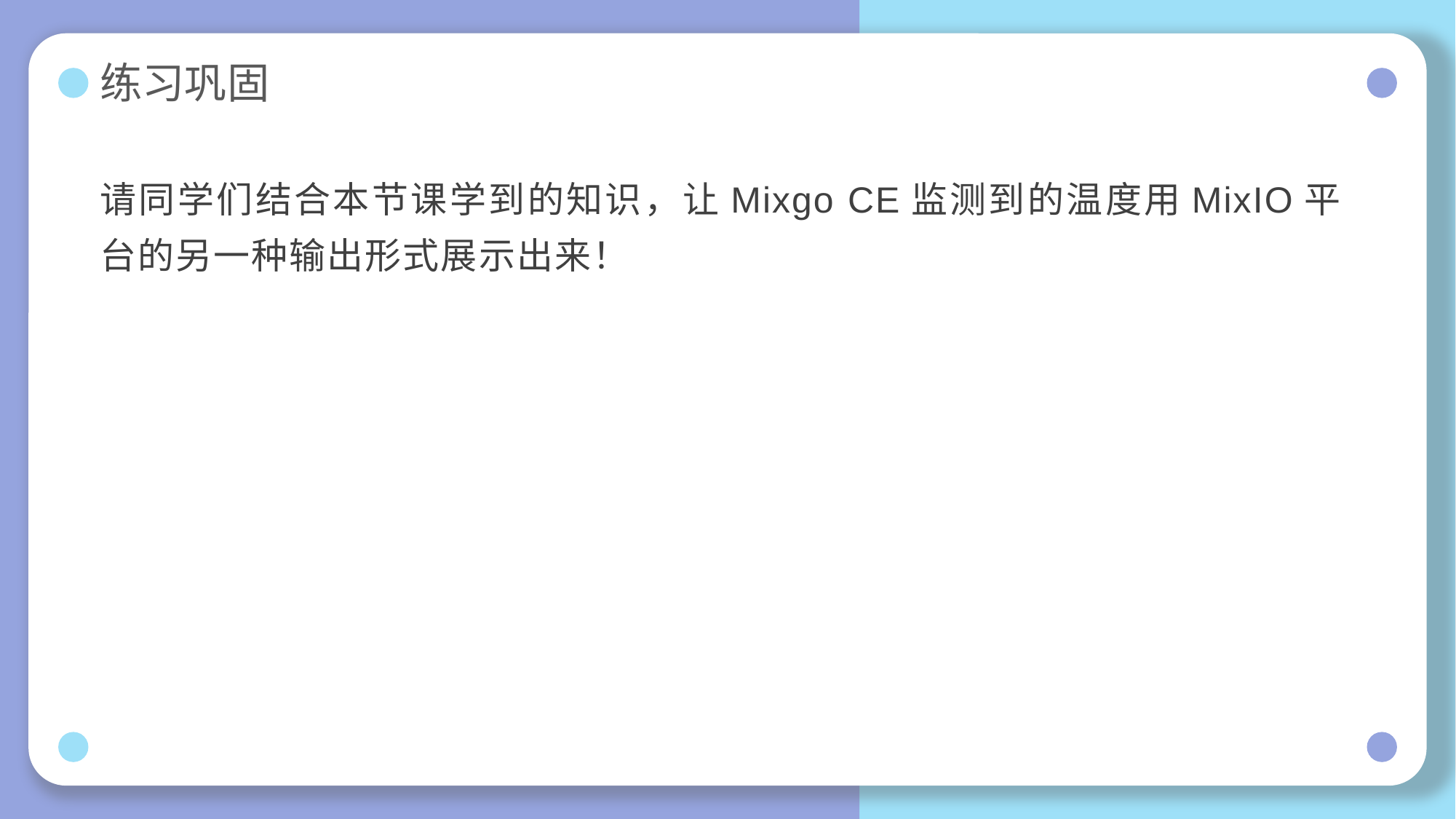

# 练习巩固
请同学们结合本节课学到的知识，让Mixgo CE监测到的温度用MixIO平台的另一种输出形式展示出来！